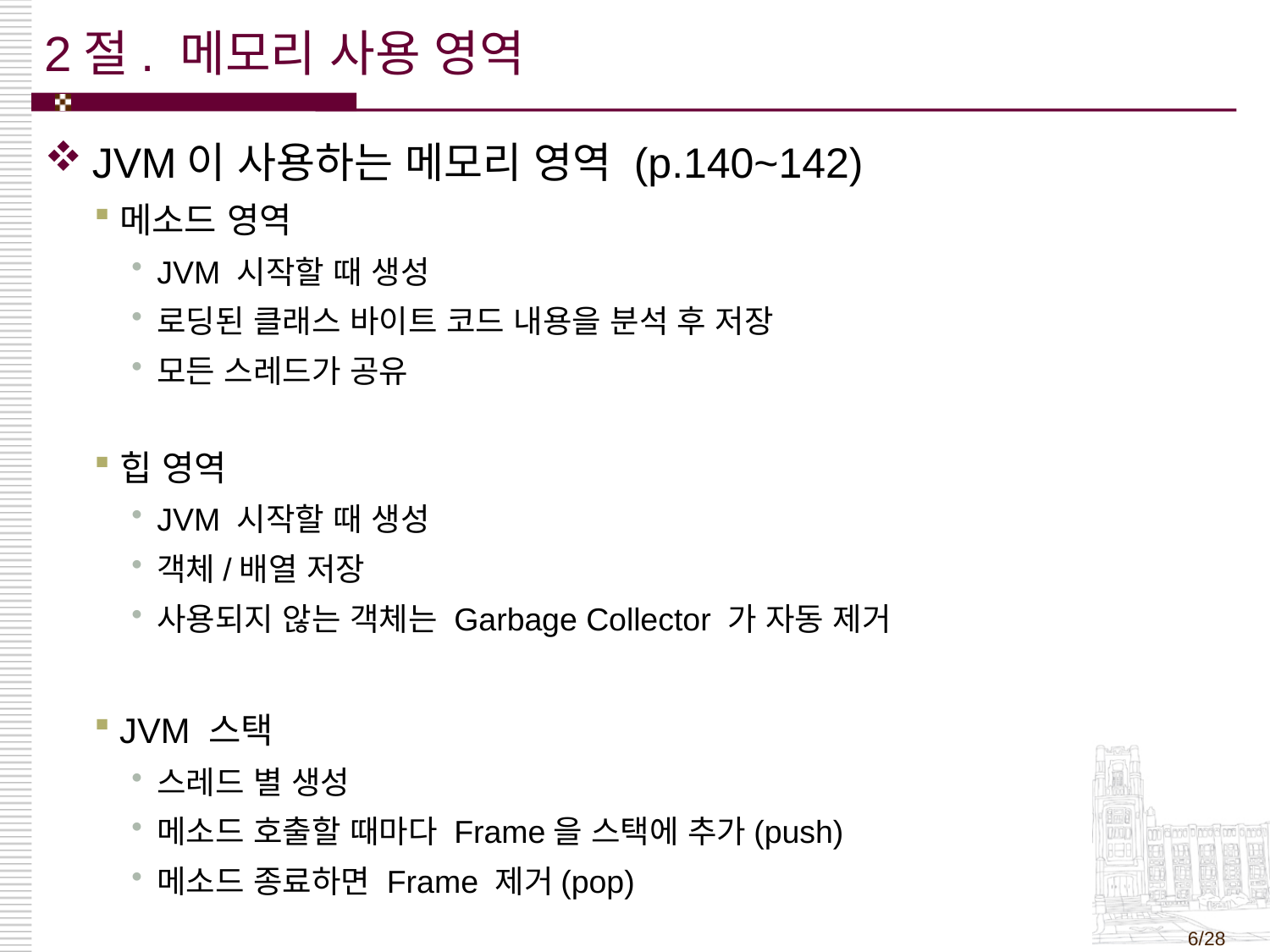

# 2절. 메모리 사용 영역
JVM이 사용하는 메모리 영역 (p.140~142)
메소드 영역
JVM 시작할 때 생성
로딩된 클래스 바이트 코드 내용을 분석 후 저장
모든 스레드가 공유

힙 영역
JVM 시작할 때 생성
객체/배열 저장
사용되지 않는 객체는 Garbage Collector 가 자동 제거

JVM 스택
스레드 별 생성
메소드 호출할 때마다 Frame을 스택에 추가(push)
메소드 종료하면 Frame 제거(pop)